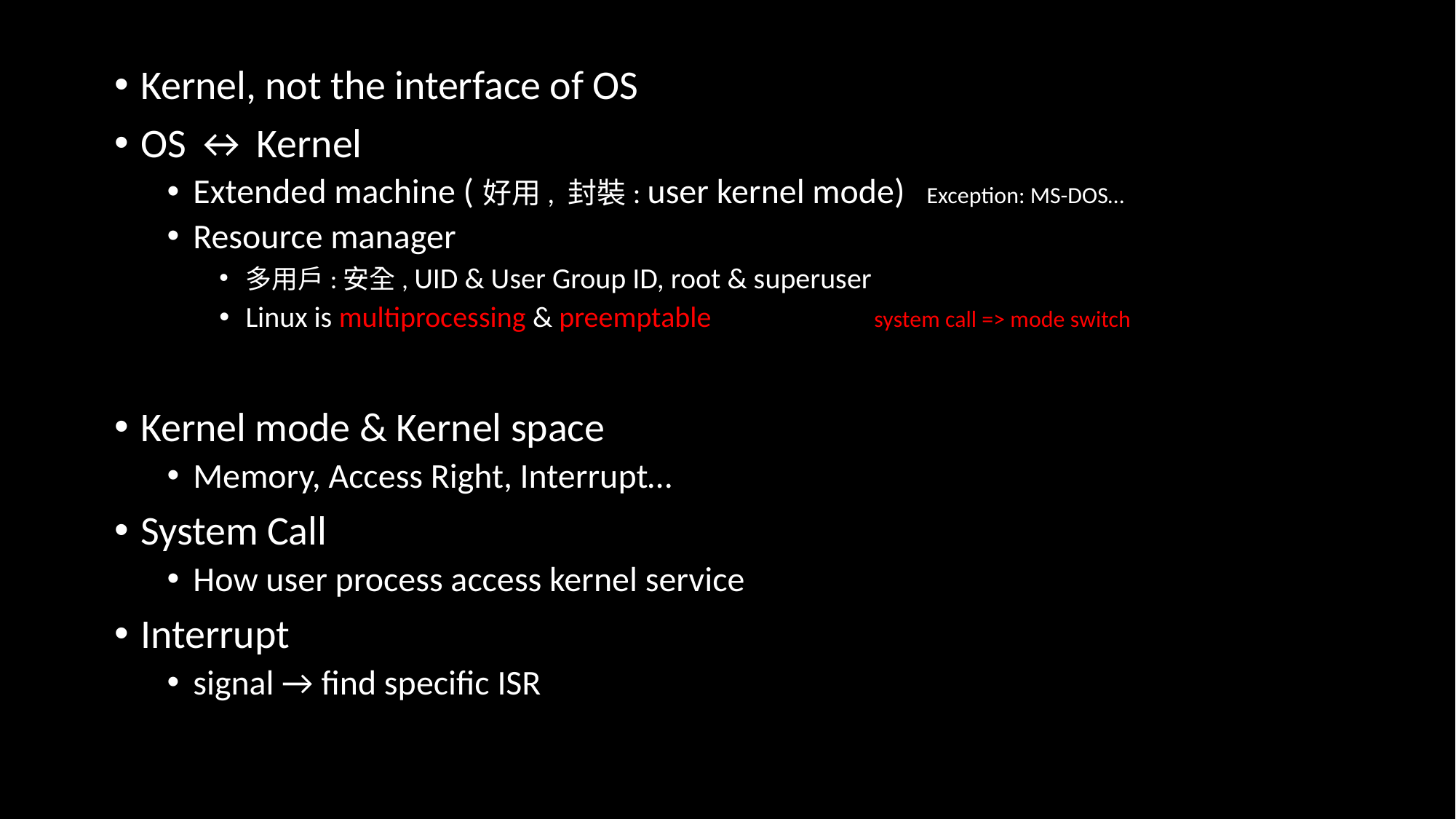

Kernel, not the interface of OS
OS ↔ Kernel
Extended machine (好用, 封裝: user kernel mode) 	Exception: MS-DOS…
Resource manager
多用戶:安全, UID & User Group ID, root & superuser
Linux is multiprocessing & preemptable			system call => mode switch

Kernel mode & Kernel space
Memory, Access Right, Interrupt…
System Call
How user process access kernel service
Interrupt
signal → find specific ISR